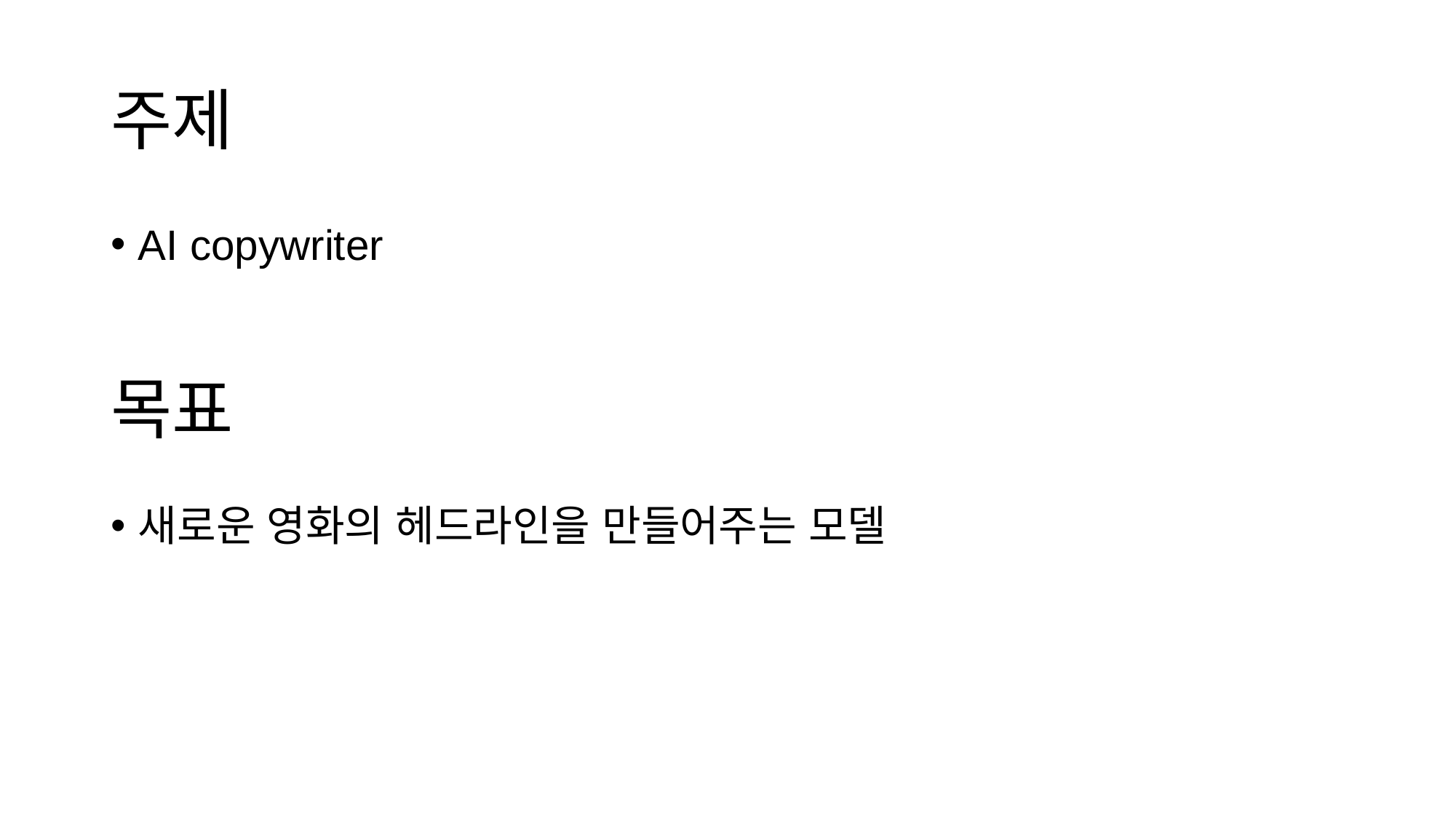

# 주제
AI copywriter
목표
새로운 영화의 헤드라인을 만들어주는 모델